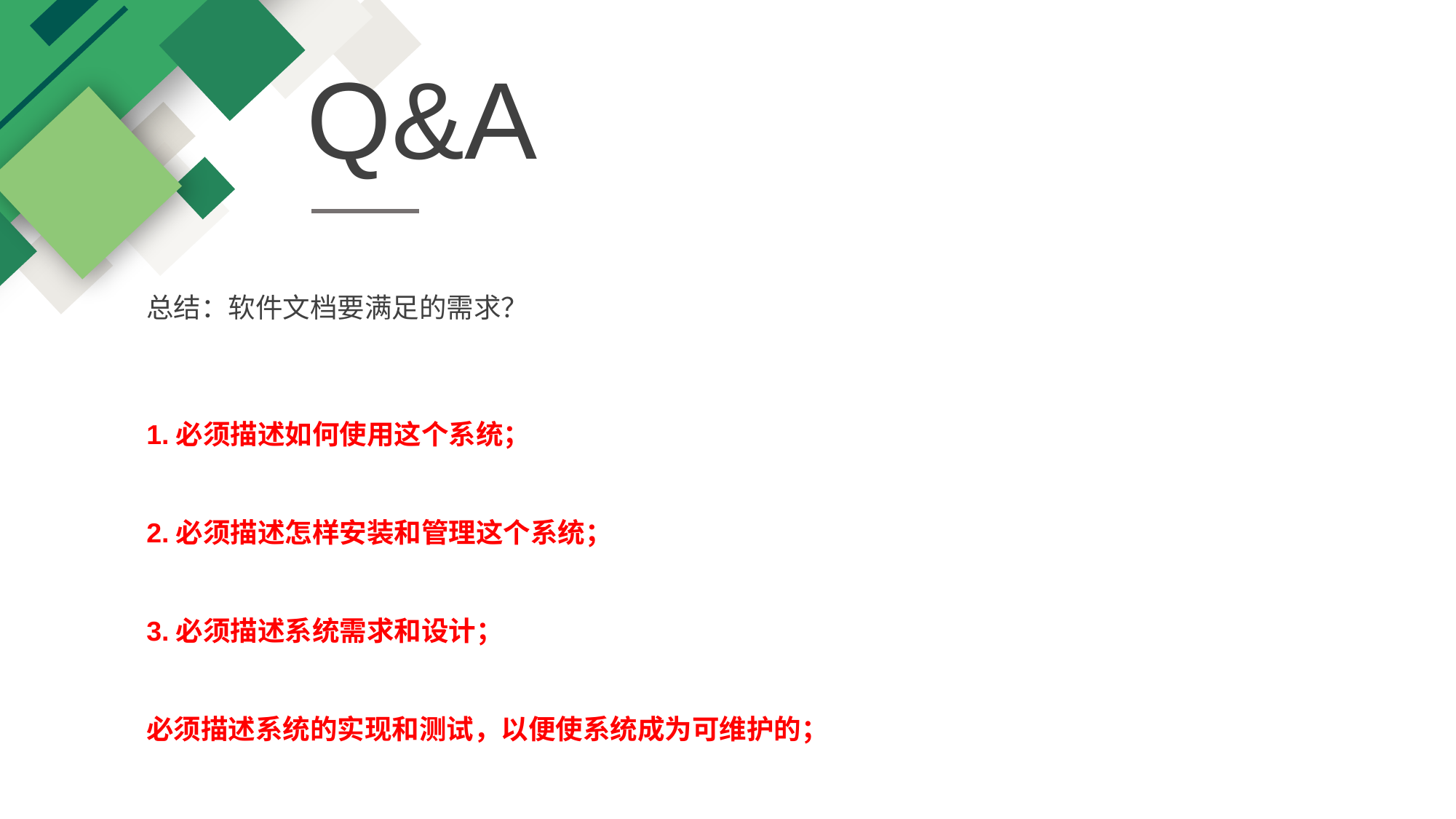

Q&A
总结：软件文档要满足的需求？
1.必须描述如何使用这个系统；

2.必须描述怎样安装和管理这个系统；

3.必须描述系统需求和设计；

必须描述系统的实现和测试，以便使系统成为可维护的；